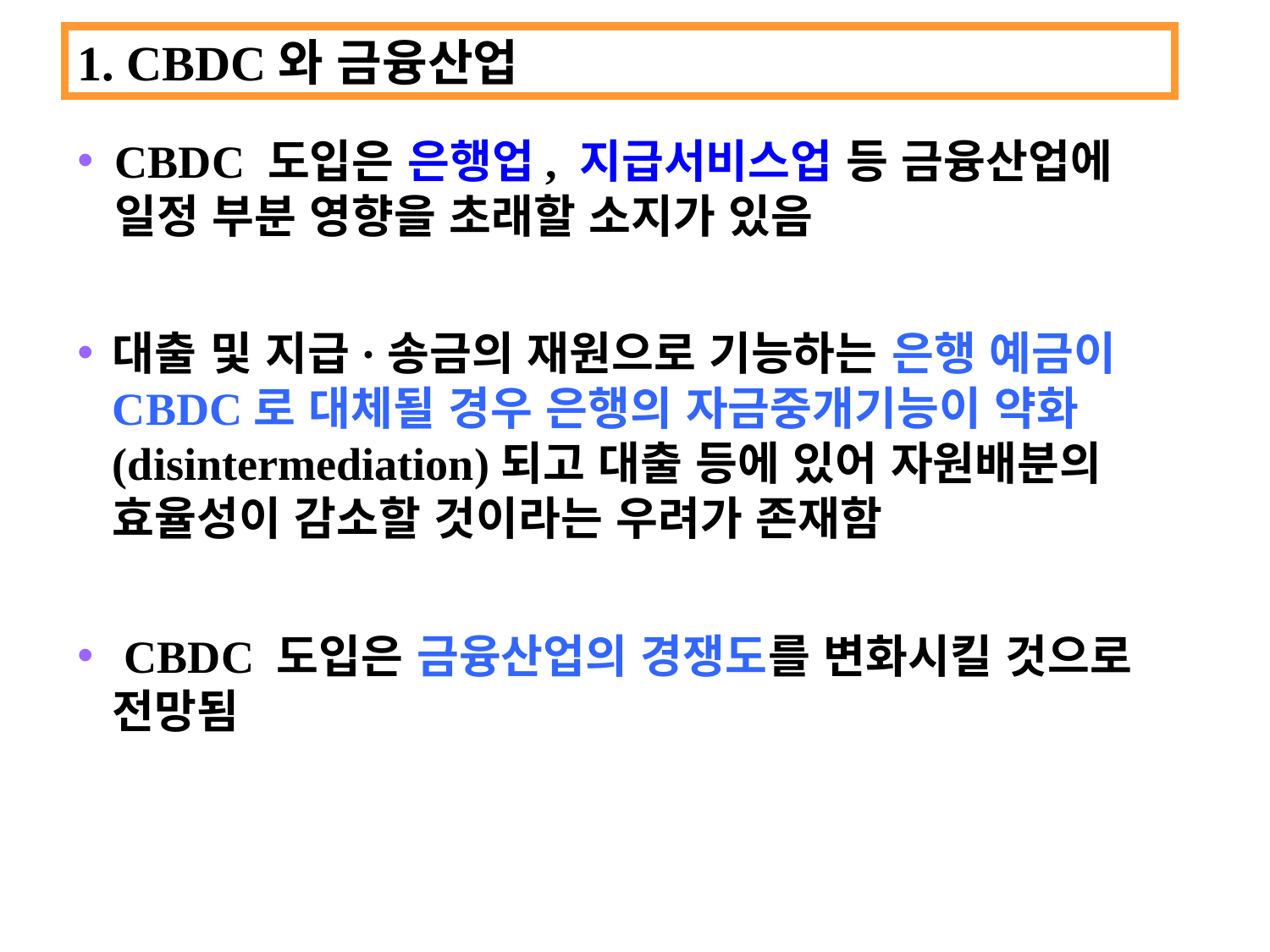

1. CBDC와 금융산업
CBDC 도입은 은행업, 지급서비스업 등 금융산업에 일정 부분 영향을 초래할 소지가 있음

대출 및 지급·송금의 재원으로 기능하는 은행 예금이 CBDC로 대체될 경우 은행의 자금중개기능이 약화(disintermediation)되고 대출 등에 있어 자원배분의 효율성이 감소할 것이라는 우려가 존재함

 CBDC 도입은 금융산업의 경쟁도를 변화시킬 것으로 전망됨